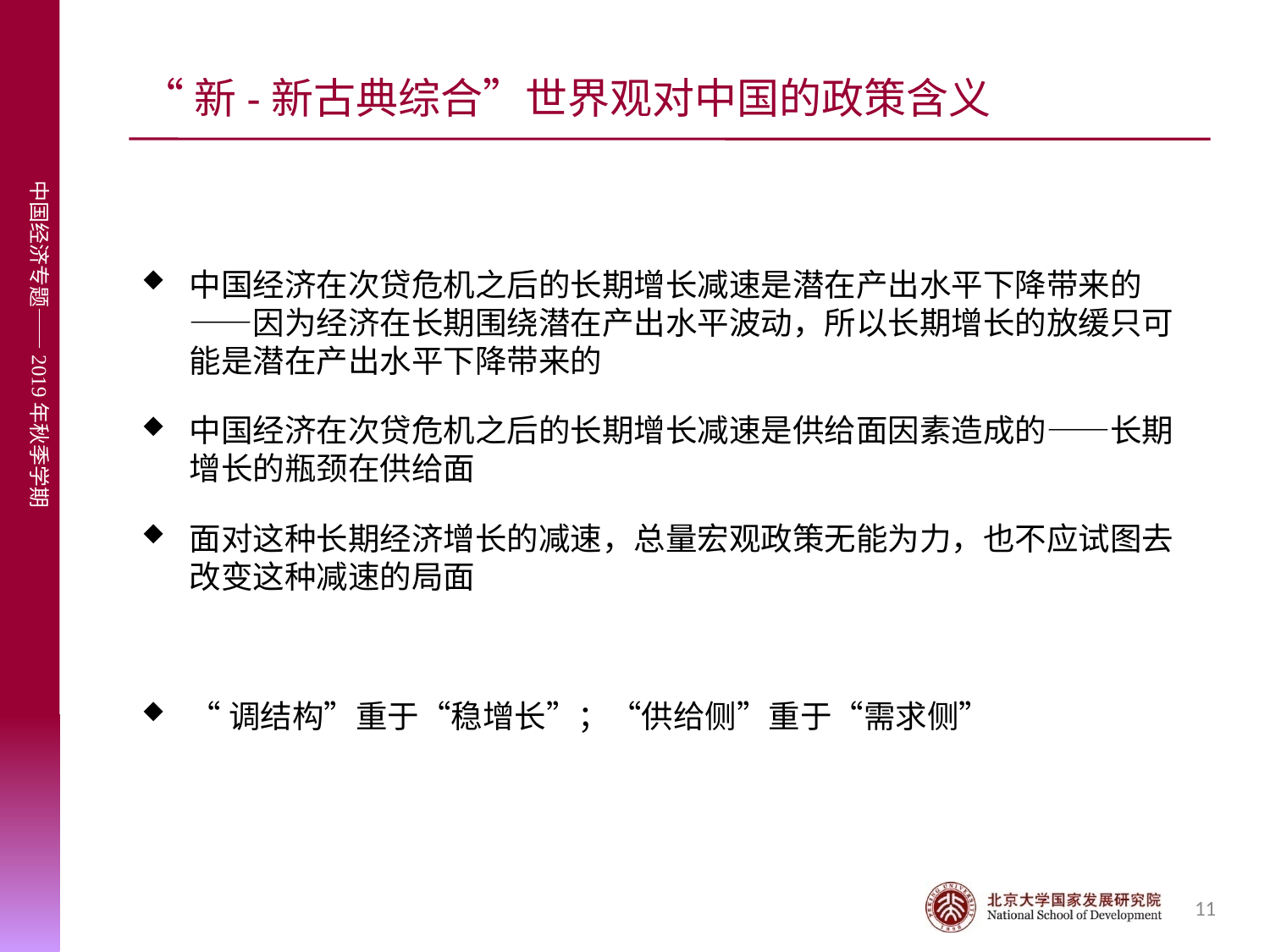

# “新-新古典综合”世界观对中国的政策含义

中国经济在次贷危机之后的长期增长减速是潜在产出水平下降带来的——因为经济在长期围绕潜在产出水平波动，所以长期增长的放缓只可能是潜在产出水平下降带来的
中国经济在次贷危机之后的长期增长减速是供给面因素造成的——长期增长的瓶颈在供给面
面对这种长期经济增长的减速，总量宏观政策无能为力，也不应试图去改变这种减速的局面

“调结构”重于“稳增长”；“供给侧”重于“需求侧”
11